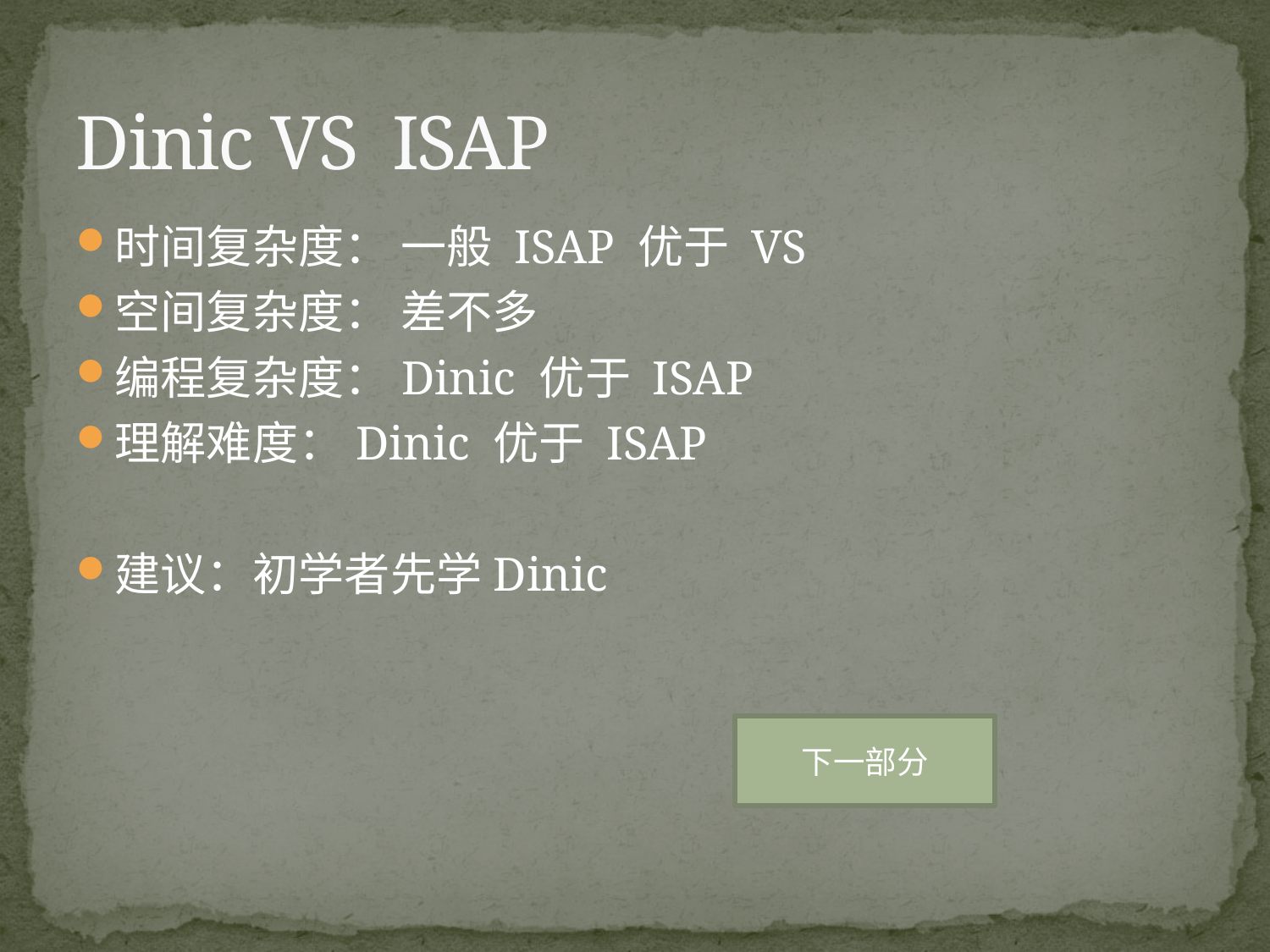

# Dinic VS  ISAP
时间复杂度： 一般 ISAP 优于 VS
空间复杂度： 差不多
编程复杂度：Dinic 优于 ISAP
理解难度：Dinic 优于 ISAP

建议：初学者先学Dinic

下一部分